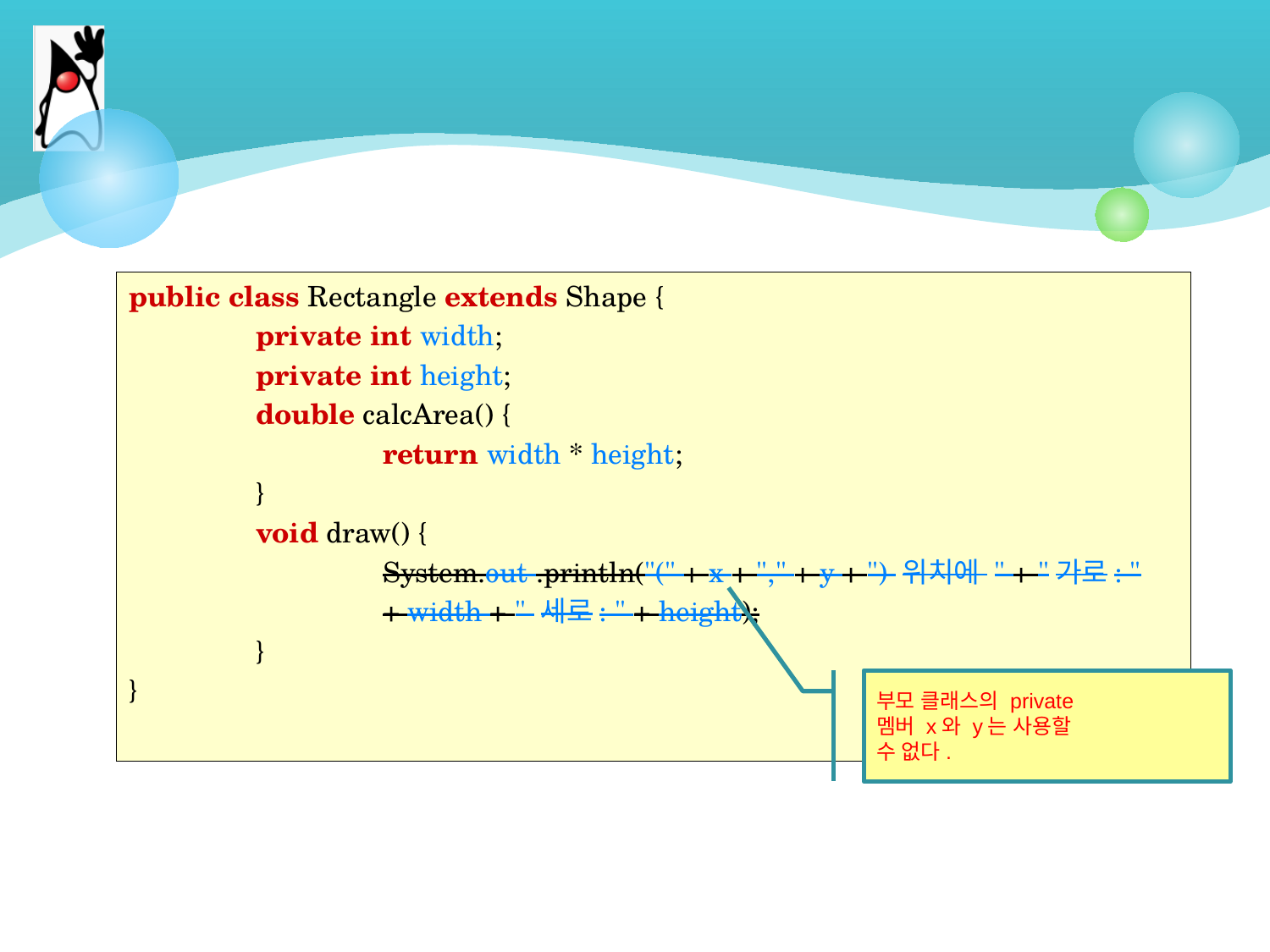

#
public class Rectangle extends Shape {
	private int width;
	private int height;
	double calcArea() {
		return width * height;
	}
	void draw() {
		System.out .println("(" + x + "," + y + ") 위치에 " + "가로: "
		+ width + " 세로: " + height);
	}
}
부모 클래스의 private
멤버 x와 y는 사용할
수 없다.